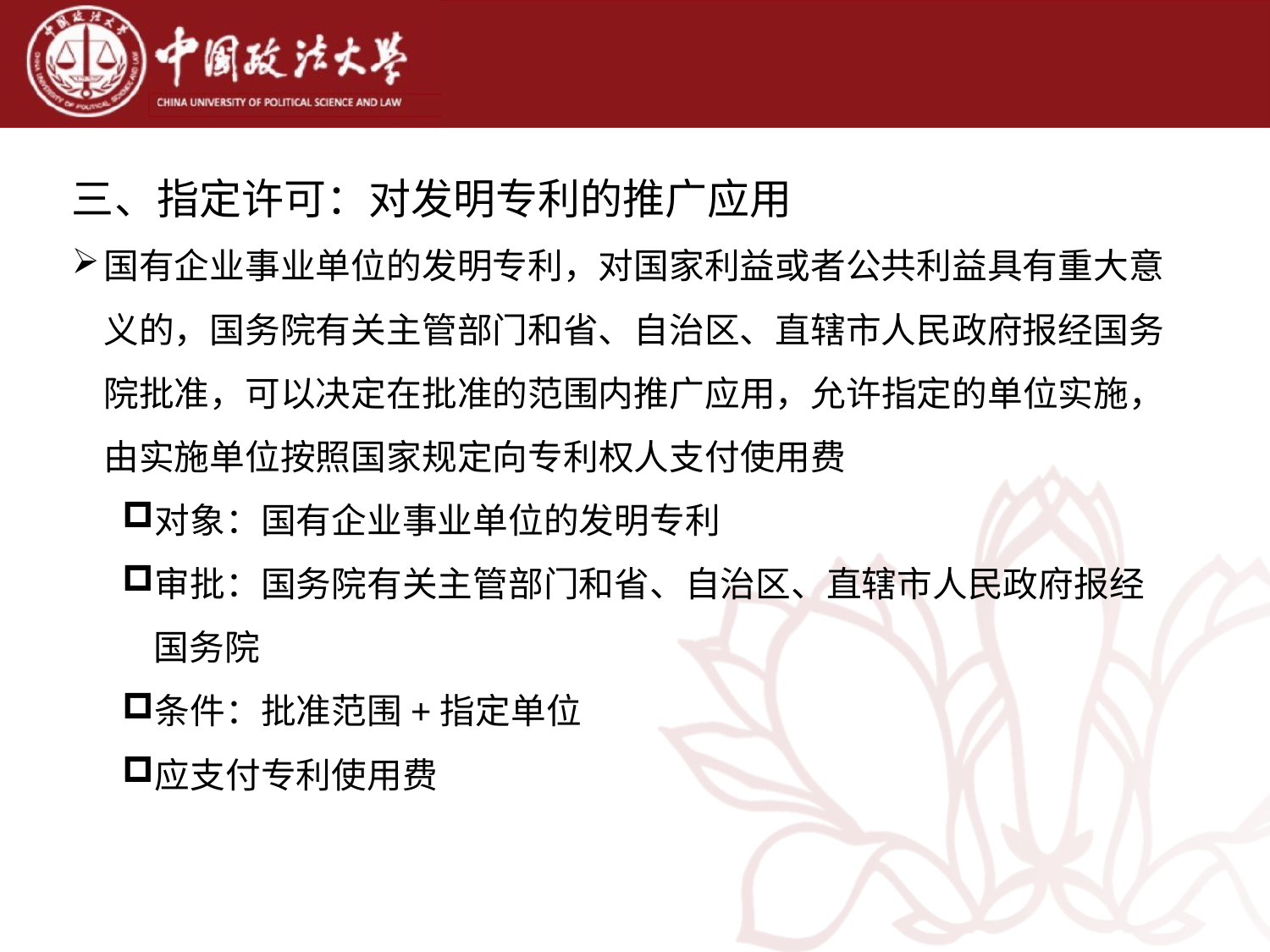

三、指定许可：对发明专利的推广应用
国有企业事业单位的发明专利，对国家利益或者公共利益具有重大意义的，国务院有关主管部门和省、自治区、直辖市人民政府报经国务院批准，可以决定在批准的范围内推广应用，允许指定的单位实施，由实施单位按照国家规定向专利权人支付使用费
对象：国有企业事业单位的发明专利
审批：国务院有关主管部门和省、自治区、直辖市人民政府报经国务院
条件：批准范围+指定单位
应支付专利使用费